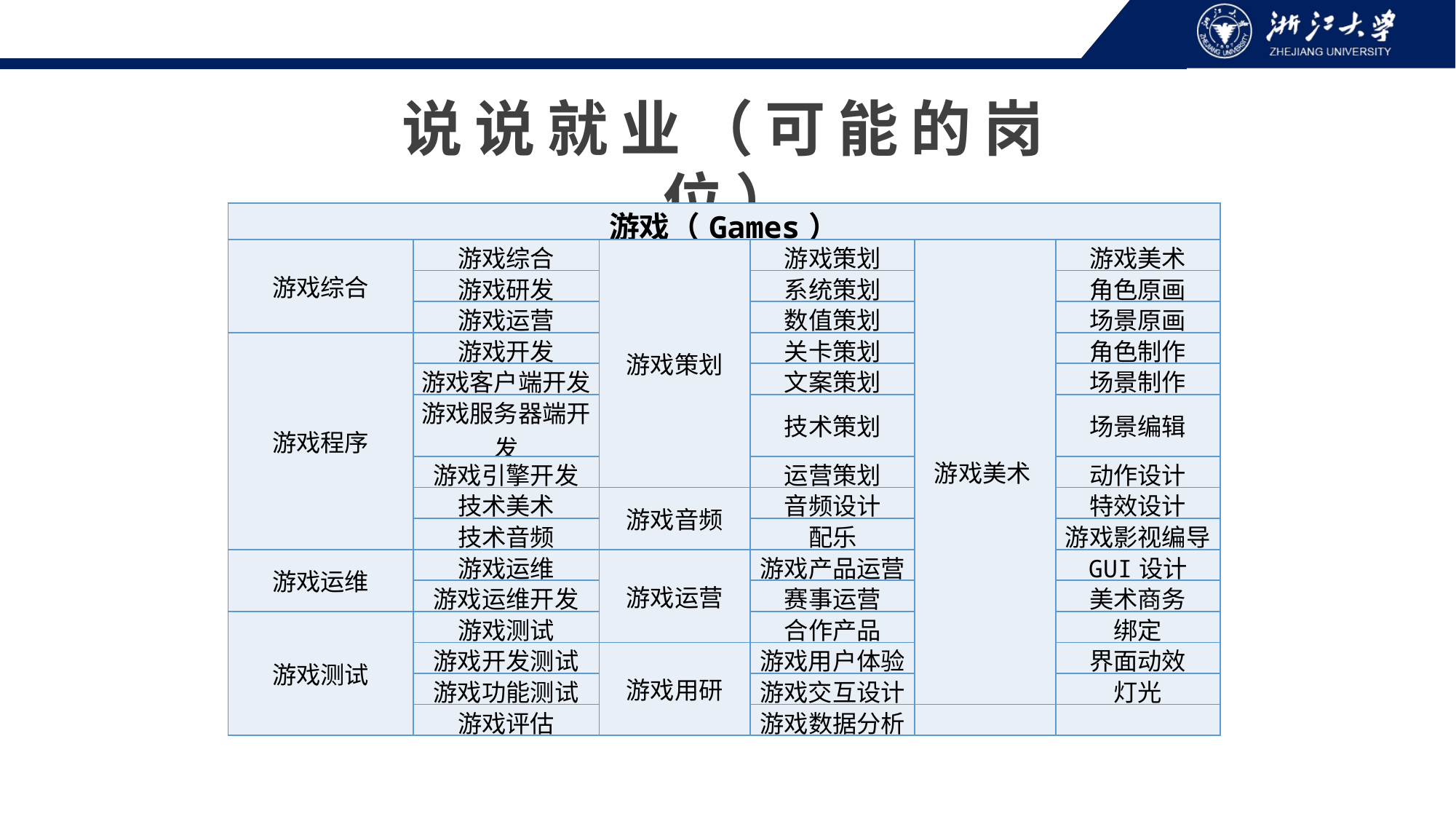

说说就业（可能的岗位）
| 游戏（Games） |  |  |  |  |  |
| --- | --- | --- | --- | --- | --- |
| 游戏综合 | 游戏综合 | 游戏策划 | 游戏策划 | 游戏美术 | 游戏美术 |
|  | 游戏研发 |  | 系统策划 |  | 角色原画 |
|  | 游戏运营 |  | 数值策划 |  | 场景原画 |
| 游戏程序 | 游戏开发 |  | 关卡策划 |  | 角色制作 |
|  | 游戏客户端开发 |  | 文案策划 |  | 场景制作 |
|  | 游戏服务器端开发 |  | 技术策划 |  | 场景编辑 |
|  | 游戏引擎开发 |  | 运营策划 |  | 动作设计 |
|  | 技术美术 | 游戏音频 | 音频设计 |  | 特效设计 |
|  | 技术音频 |  | 配乐 |  | 游戏影视编导 |
| 游戏运维 | 游戏运维 | 游戏运营 | 游戏产品运营 |  | GUI设计 |
|  | 游戏运维开发 |  | 赛事运营 |  | 美术商务 |
| 游戏测试 | 游戏测试 |  | 合作产品 |  | 绑定 |
|  | 游戏开发测试 | 游戏用研 | 游戏用户体验 |  | 界面动效 |
|  | 游戏功能测试 |  | 游戏交互设计 |  | 灯光 |
|  | 游戏评估 |  | 游戏数据分析 |  |  |